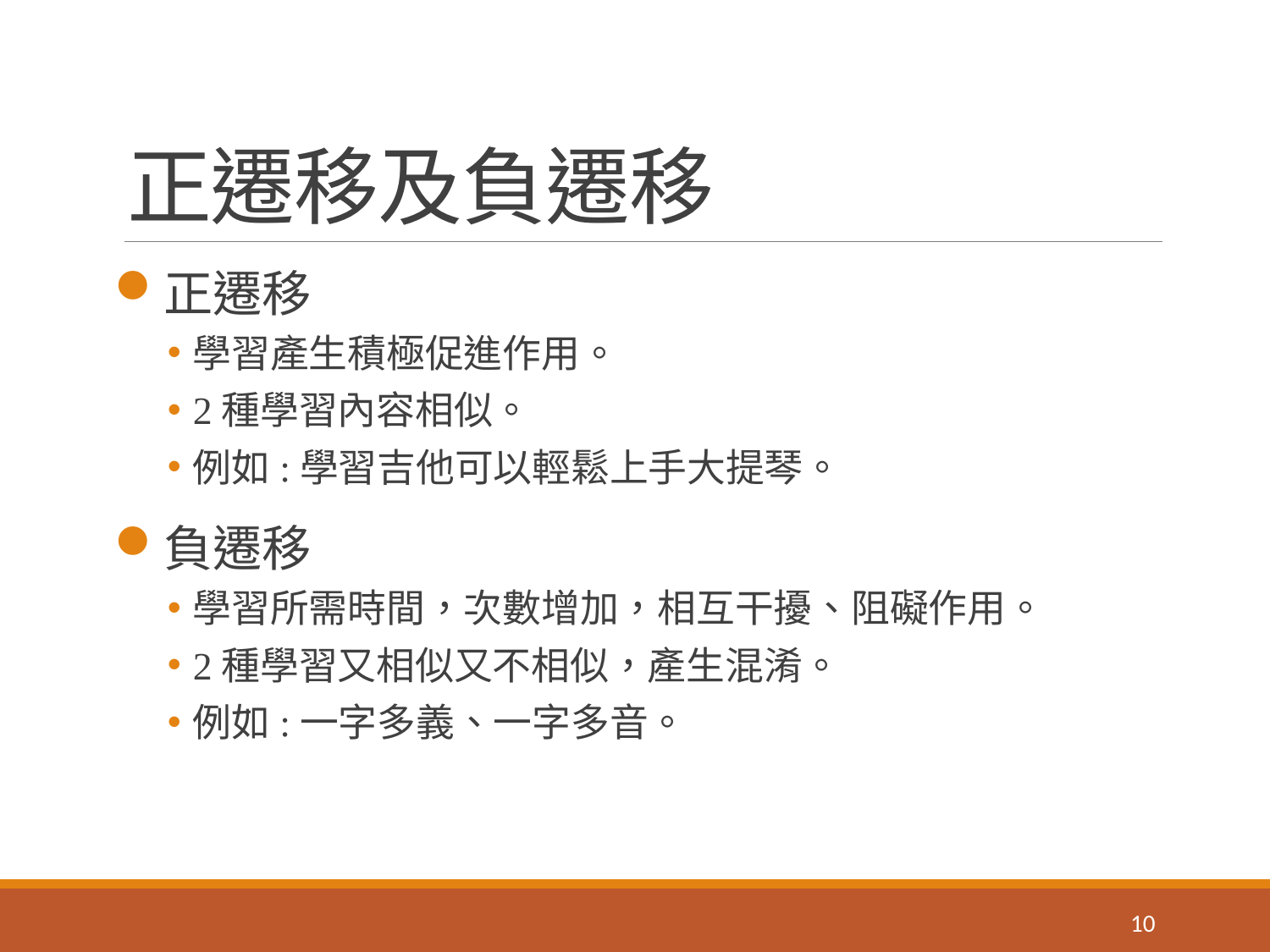

# 正遷移及負遷移
正遷移
學習產生積極促進作用。
2種學習內容相似。
例如:學習吉他可以輕鬆上手大提琴。
負遷移
學習所需時間，次數增加，相互干擾、阻礙作用。
2種學習又相似又不相似，產生混淆。
例如:一字多義、一字多音。
10